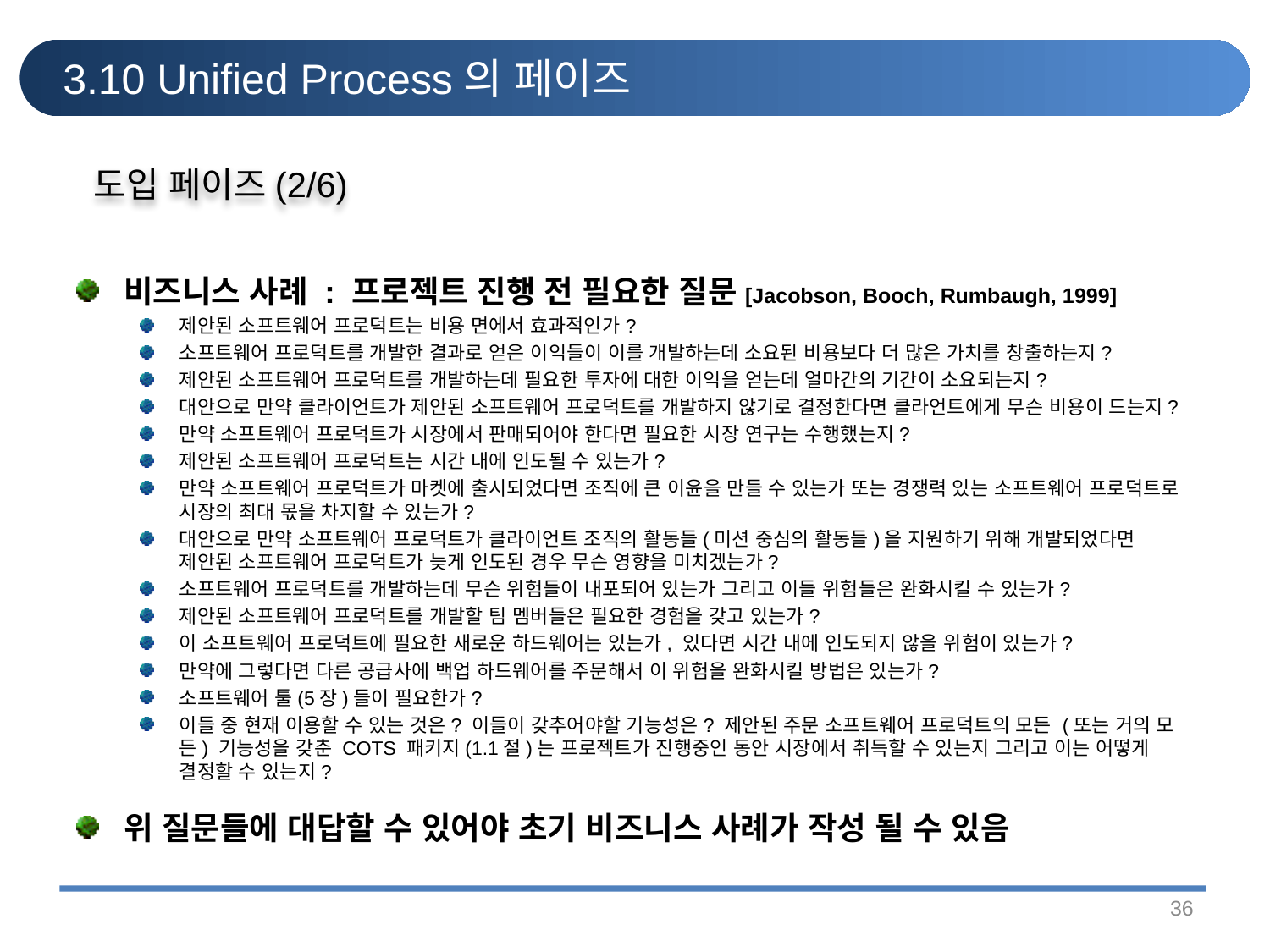

# 3.10 Unified Process의 페이즈
도입 페이즈(2/6)
비즈니스 사례 : 프로젝트 진행 전 필요한 질문[Jacobson, Booch, Rumbaugh, 1999]
제안된 소프트웨어 프로덕트는 비용 면에서 효과적인가?
소프트웨어 프로덕트를 개발한 결과로 얻은 이익들이 이를 개발하는데 소요된 비용보다 더 많은 가치를 창출하는지?
제안된 소프트웨어 프로덕트를 개발하는데 필요한 투자에 대한 이익을 얻는데 얼마간의 기간이 소요되는지?
대안으로 만약 클라이언트가 제안된 소프트웨어 프로덕트를 개발하지 않기로 결정한다면 클라언트에게 무슨 비용이 드는지?
만약 소프트웨어 프로덕트가 시장에서 판매되어야 한다면 필요한 시장 연구는 수행했는지?
제안된 소프트웨어 프로덕트는 시간 내에 인도될 수 있는가?
만약 소프트웨어 프로덕트가 마켓에 출시되었다면 조직에 큰 이윤을 만들 수 있는가 또는 경쟁력 있는 소프트웨어 프로덕트로 시장의 최대 몫을 차지할 수 있는가?
대안으로 만약 소프트웨어 프로덕트가 클라이언트 조직의 활동들(미션 중심의 활동들)을 지원하기 위해 개발되었다면 제안된 소프트웨어 프로덕트가 늦게 인도된 경우 무슨 영향을 미치겠는가?
소프트웨어 프로덕트를 개발하는데 무슨 위험들이 내포되어 있는가 그리고 이들 위험들은 완화시킬 수 있는가?
제안된 소프트웨어 프로덕트를 개발할 팀 멤버들은 필요한 경험을 갖고 있는가?
이 소프트웨어 프로덕트에 필요한 새로운 하드웨어는 있는가, 있다면 시간 내에 인도되지 않을 위험이 있는가?
만약에 그렇다면 다른 공급사에 백업 하드웨어를 주문해서 이 위험을 완화시킬 방법은 있는가?
소프트웨어 툴(5장)들이 필요한가?
이들 중 현재 이용할 수 있는 것은? 이들이 갖추어야할 기능성은? 제안된 주문 소프트웨어 프로덕트의 모든 (또는 거의 모든) 기능성을 갖춘 COTS 패키지(1.1절)는 프로젝트가 진행중인 동안 시장에서 취득할 수 있는지 그리고 이는 어떻게 결정할 수 있는지?
위 질문들에 대답할 수 있어야 초기 비즈니스 사례가 작성 될 수 있음

36